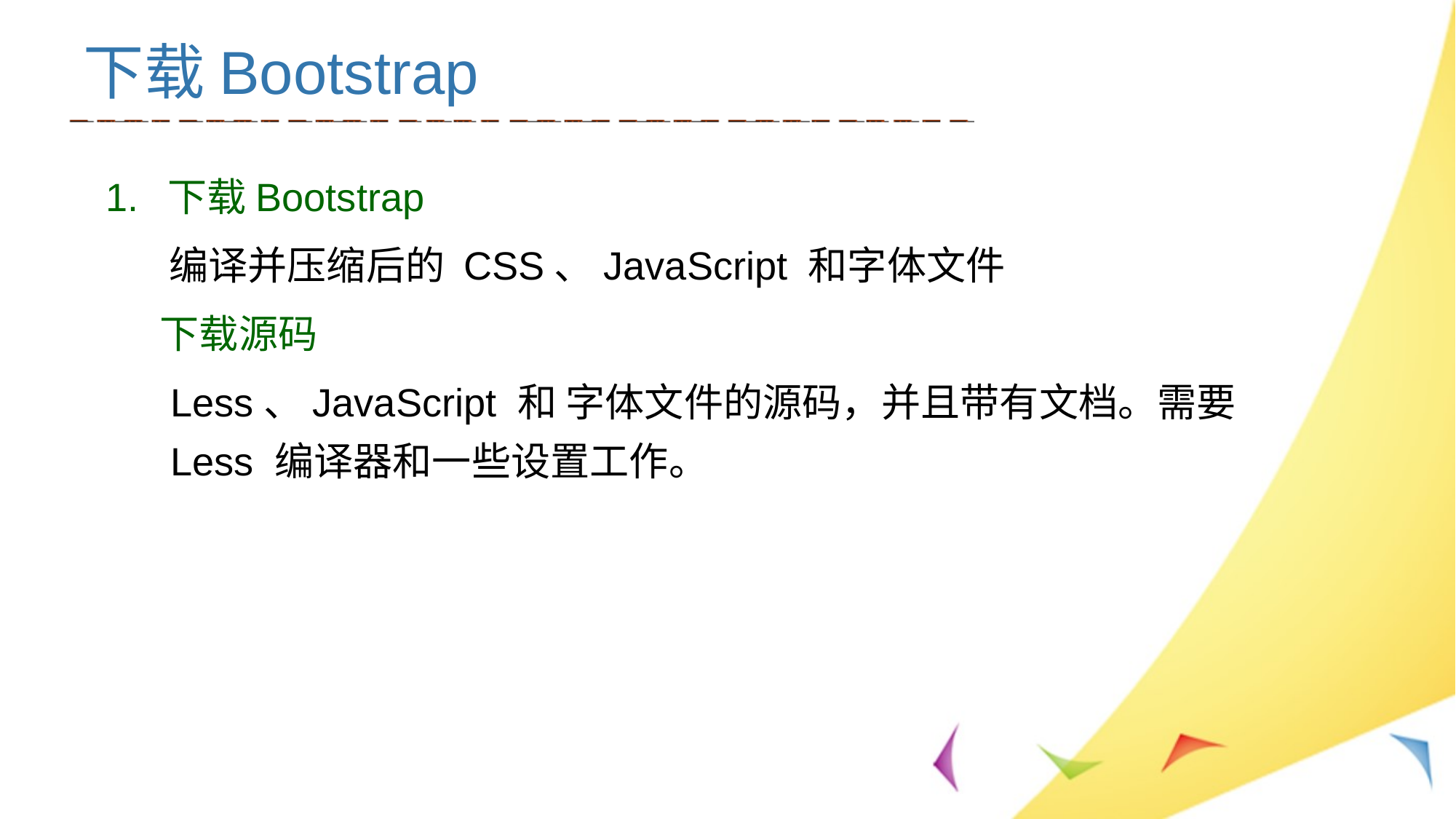

# 下载Bootstrap
下载Bootstrap
      编译并压缩后的 CSS、JavaScript 和字体文件
     下载源码
Less、JavaScript 和 字体文件的源码，并且带有文档。需要 Less 编译器和一些设置工作。